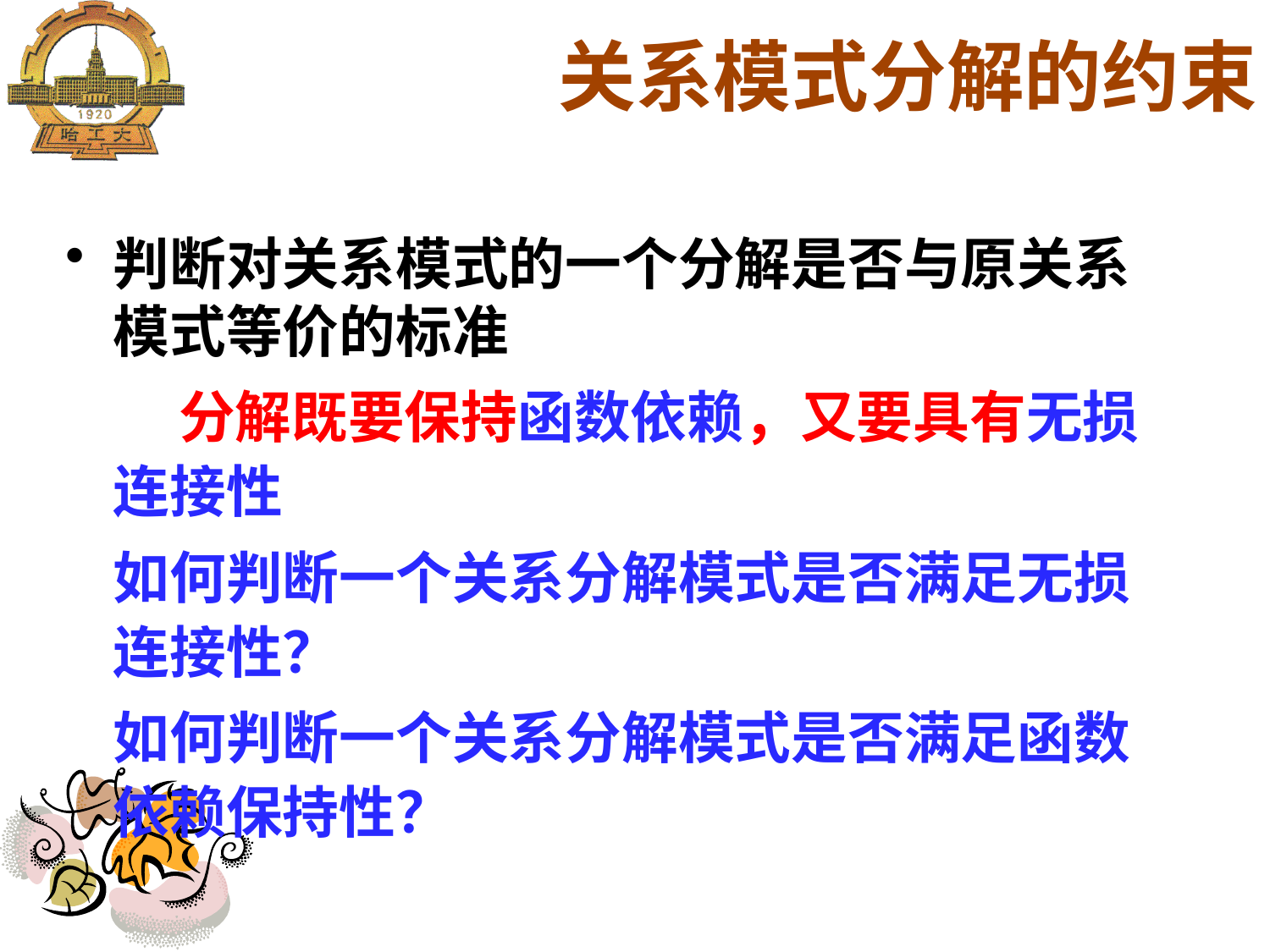

关系模式分解的约束
判断对关系模式的一个分解是否与原关系模式等价的标准
　　分解既要保持函数依赖，又要具有无损连接性
	如何判断一个关系分解模式是否满足无损连接性？
	如何判断一个关系分解模式是否满足函数依赖保持性？